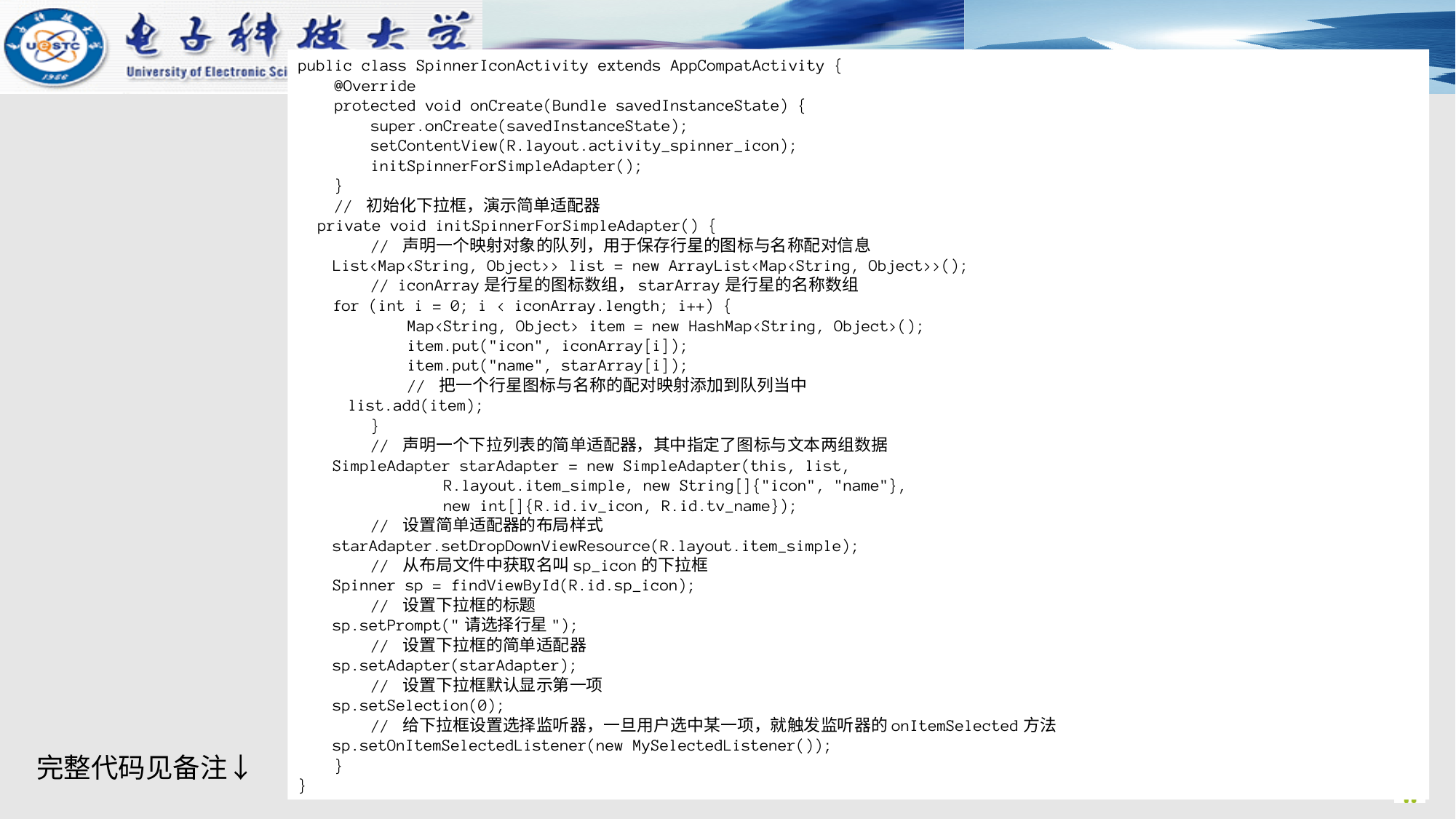

public class SpinnerIconActivity extends AppCompatActivity {
    @Override
    protected void onCreate(Bundle savedInstanceState) {
        super.onCreate(savedInstanceState);
        setContentView(R.layout.activity_spinner_icon);
        initSpinnerForSimpleAdapter();
    }
    // 初始化下拉框，演示简单适配器
    private void initSpinnerForSimpleAdapter() {
        // 声明一个映射对象的队列，用于保存行星的图标与名称配对信息
        List<Map<String, Object>> list = new ArrayList<Map<String, Object>>();
        // iconArray是行星的图标数组，starArray是行星的名称数组
        for (int i = 0; i < iconArray.length; i++) {
            Map<String, Object> item = new HashMap<String, Object>();
            item.put("icon", iconArray[i]);
            item.put("name", starArray[i]);
            // 把一个行星图标与名称的配对映射添加到队列当中
            list.add(item);
        }
        // 声明一个下拉列表的简单适配器，其中指定了图标与文本两组数据
        SimpleAdapter starAdapter = new SimpleAdapter(this, list,
                R.layout.item_simple, new String[]{"icon", "name"},
                new int[]{R.id.iv_icon, R.id.tv_name});
        // 设置简单适配器的布局样式
        starAdapter.setDropDownViewResource(R.layout.item_simple);
        // 从布局文件中获取名叫sp_icon的下拉框
        Spinner sp = findViewById(R.id.sp_icon);
        // 设置下拉框的标题
        sp.setPrompt("请选择行星");
        // 设置下拉框的简单适配器
        sp.setAdapter(starAdapter);
        // 设置下拉框默认显示第一项
        sp.setSelection(0);
        // 给下拉框设置选择监听器，一旦用户选中某一项，就触发监听器的onItemSelected方法
        sp.setOnItemSelectedListener(new MySelectedListener());
    }
}
完整代码见备注↓